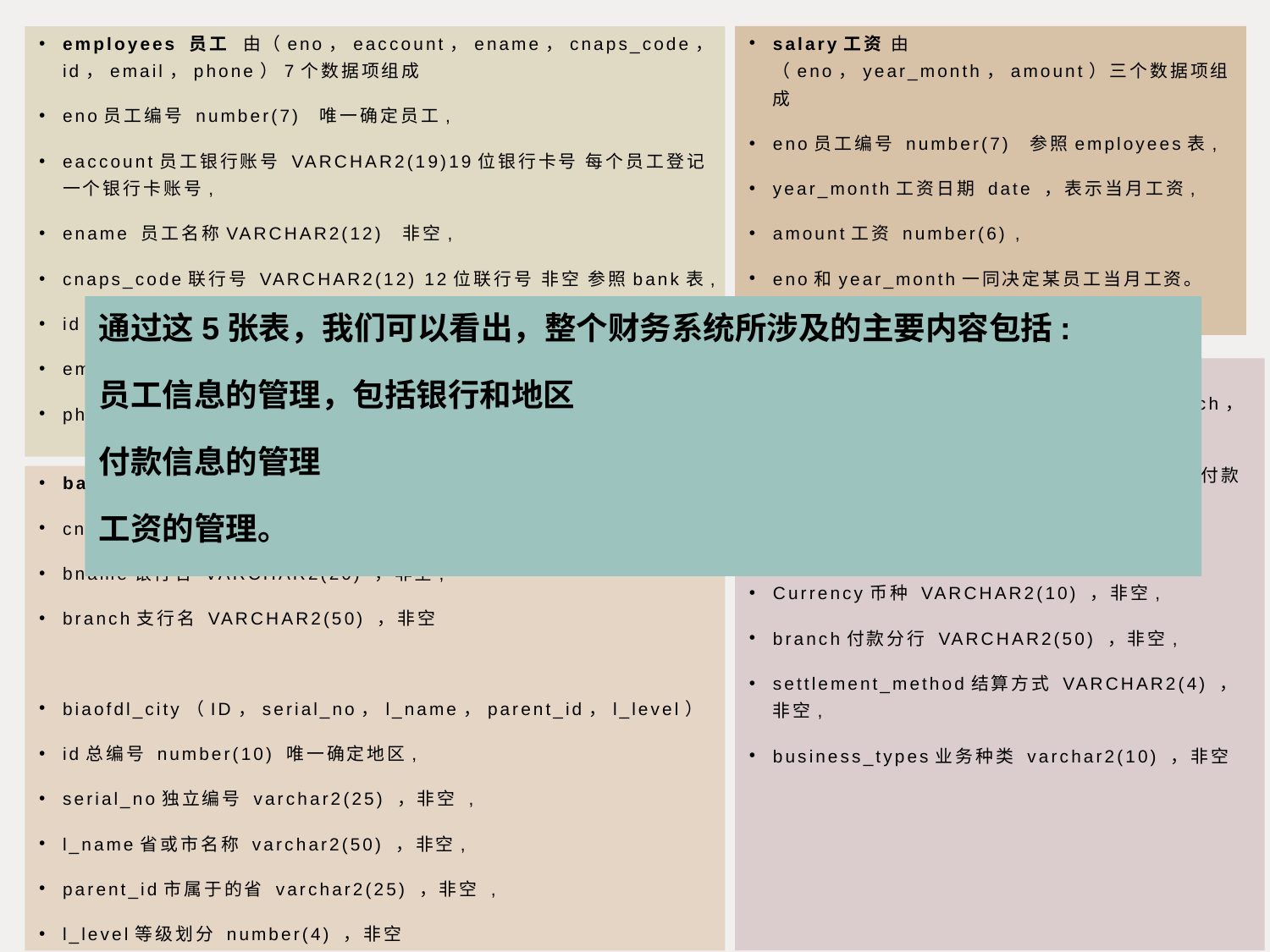

employees 员工  由（eno，eaccount，ename，cnaps_code，id，email，phone）7个数据项组成
eno员工编号 number(7)  唯一确定员工,
eaccount员工银行账号 VARCHAR2(19)19位银行卡号 每个员工登记一个银行卡账号,
ename 员工名称VARCHAR2(12)  非空,
cnaps_code联行号 VARCHAR2(12) 12位联行号 非空 参照bank表,
id城市编号 number(10)  非空 参照biaofdl_city表,
email电子邮件 VARCHAR2(20) ,
phone移动电话 VARCHAR2(17)
salary工资 由（eno，year_month，amount）三个数据项组成
eno员工编号 number(7)  参照employees表,
year_month工资日期 date ，表示当月工资,
amount工资 number(6) ,
eno和year_month一同决定某员工当月工资。
通过这5张表，我们可以看出，整个财务系统所涉及的主要内容包括:
员工信息的管理，包括银行和地区
付款信息的管理
工资的管理。
payment付款信息（Account，purposes，Currency，branch，settlement_method，business_types）
Account付款账号 VARCHAR2(19) 唯一决定付款信息，
purposes用途 VARCHAR2(10) ，非空,
Currency币种 VARCHAR2(10) ，非空,
branch付款分行 VARCHAR2(50) ，非空,
settlement_method结算方式 VARCHAR2(4) ，非空,
business_types业务种类 varchar2(10) ，非空
bank银行（cnaps_code，bname，branch）
cnaps_code联行号 VARCHAR2(12) 12位 唯一确定银行的支行,
bname银行名 VARCHAR2(20) ，非空,
branch支行名 VARCHAR2(50) ，非空

biaofdl_city（ID，serial_no，l_name，parent_id，l_level）
id总编号 number(10) 唯一确定地区,
serial_no独立编号 varchar2(25) ，非空 ,
l_name省或市名称 varchar2(50) ，非空,
parent_id市属于的省 varchar2(25) ，非空 ,
l_level等级划分 number(4) ，非空